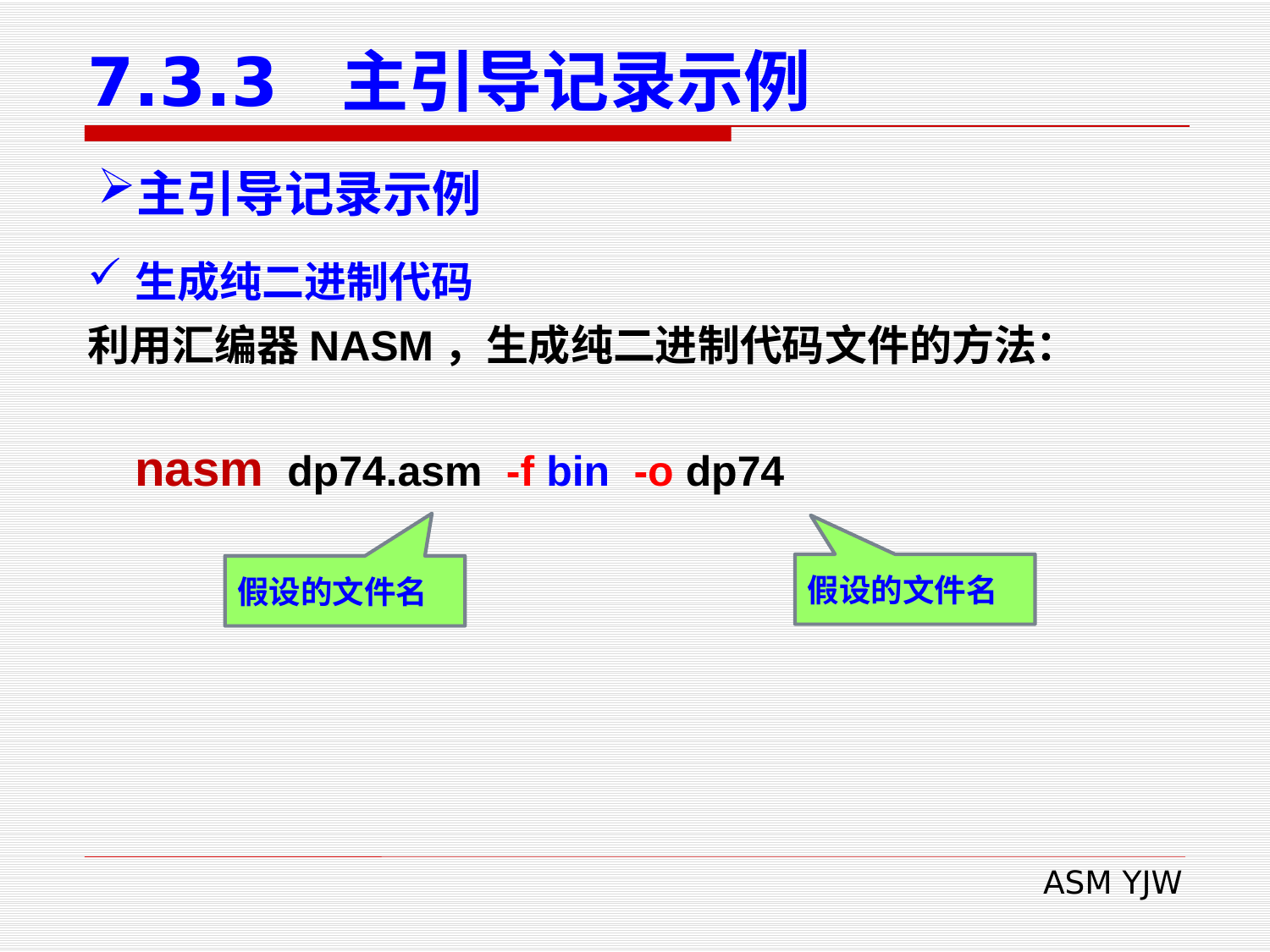

# 7.3.3  主引导记录示例
主引导记录示例
生成纯二进制代码
利用汇编器NASM，生成纯二进制代码文件的方法：

    nasm  dp74.asm  -f bin  -o dp74
假设的文件名
假设的文件名